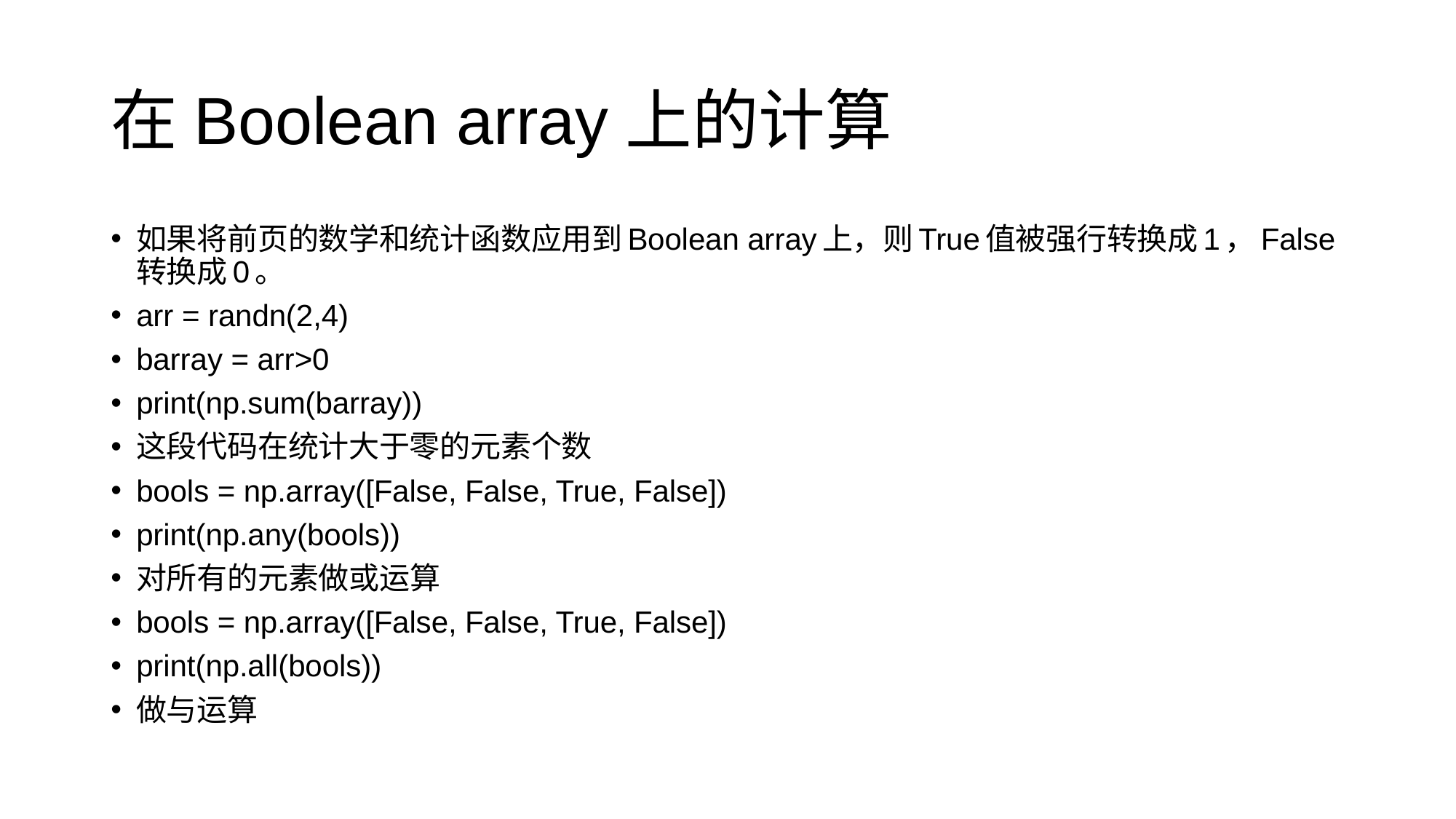

# 在Boolean array上的计算
如果将前页的数学和统计函数应用到Boolean array上，则True值被强行转换成1，False转换成0。
arr = randn(2,4)
barray = arr>0
print(np.sum(barray))
这段代码在统计大于零的元素个数
bools = np.array([False, False, True, False])
print(np.any(bools))
对所有的元素做或运算
bools = np.array([False, False, True, False])
print(np.all(bools))
做与运算